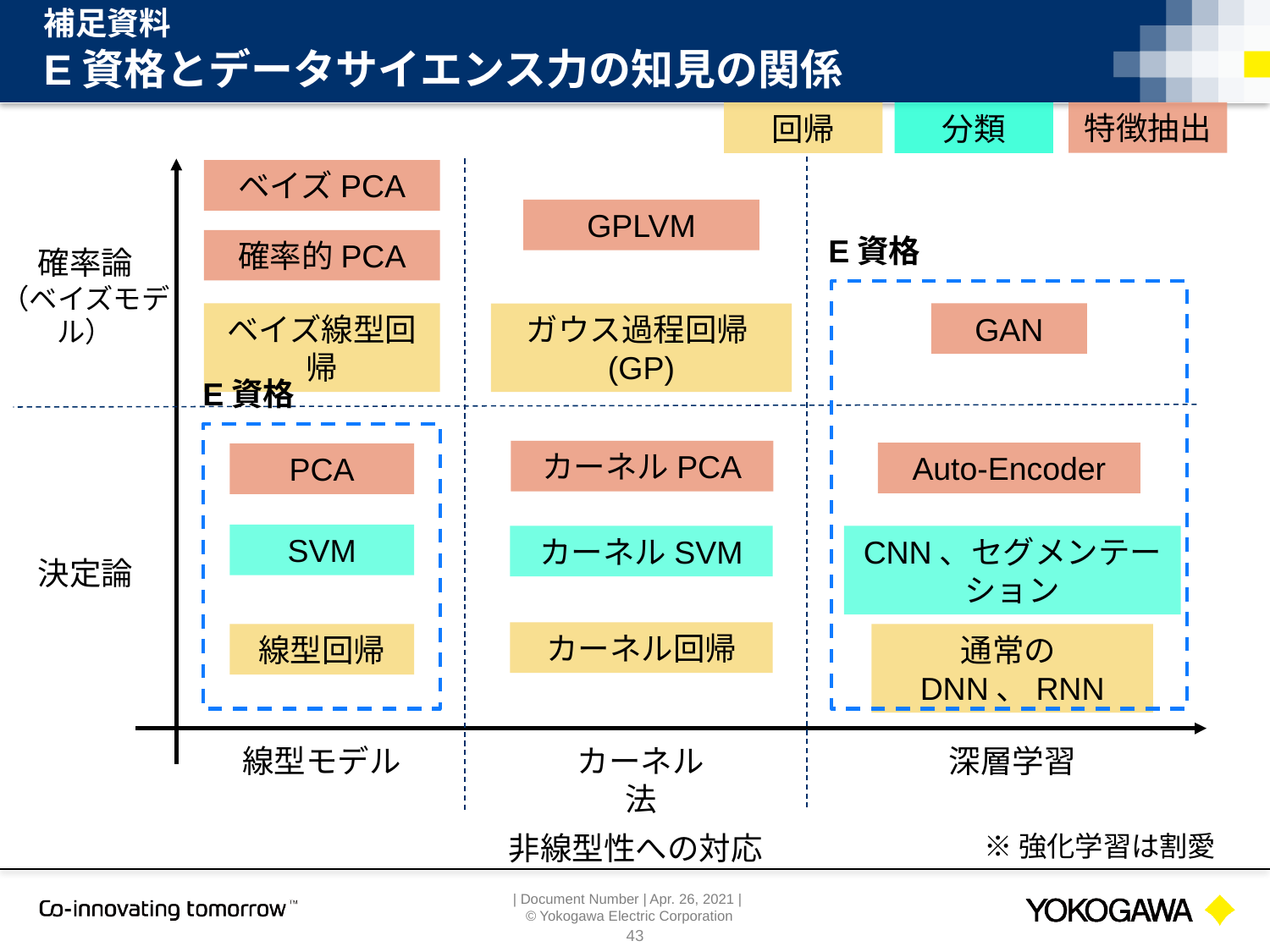

補足資料
# E資格とデータサイエンス力の知見の関係
特徴抽出
回帰
分類
ベイズPCA
GPLVM
E資格
確率的PCA
確率論
（ベイズモデル）

ベイズ線型回帰
GAN
ガウス過程回帰(GP)
E資格

カーネルPCA
Auto-Encoder
PCA
SVM
カーネルSVM
CNN、セグメンテーション
決定論
カーネル回帰
線型回帰
通常のDNN、RNN
線型モデル
カーネル法
深層学習
非線型性への対応
※強化学習は割愛
43